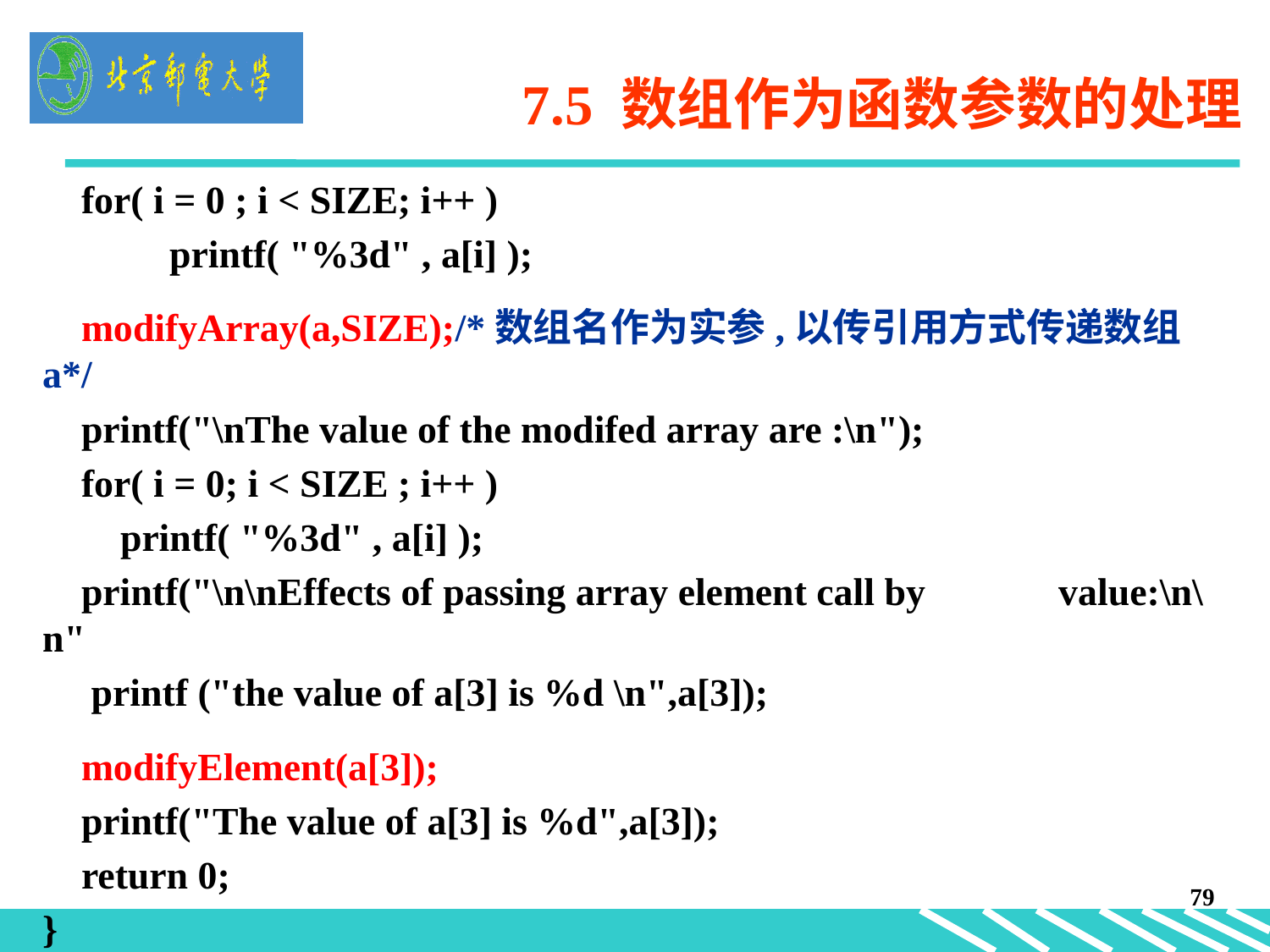

7.5 数组作为函数参数的处理
    for( i = 0 ; i < SIZE; i++ )
    	printf( "%3d" , a[i] );

    modifyArray(a,SIZE);/*数组名作为实参,以传引用方式传递数组a*/
    printf("\nThe value of the modifed array are :\n");
    for( i = 0; i < SIZE ; i++ )
        printf( "%3d" , a[i] );
    printf("\n\nEffects of passing array element call by  	value:\n\n"
     printf ("the value of a[3] is %d \n",a[3]);

    modifyElement(a[3]);
    printf("The value of a[3] is %d",a[3]);
    return 0;
}
79